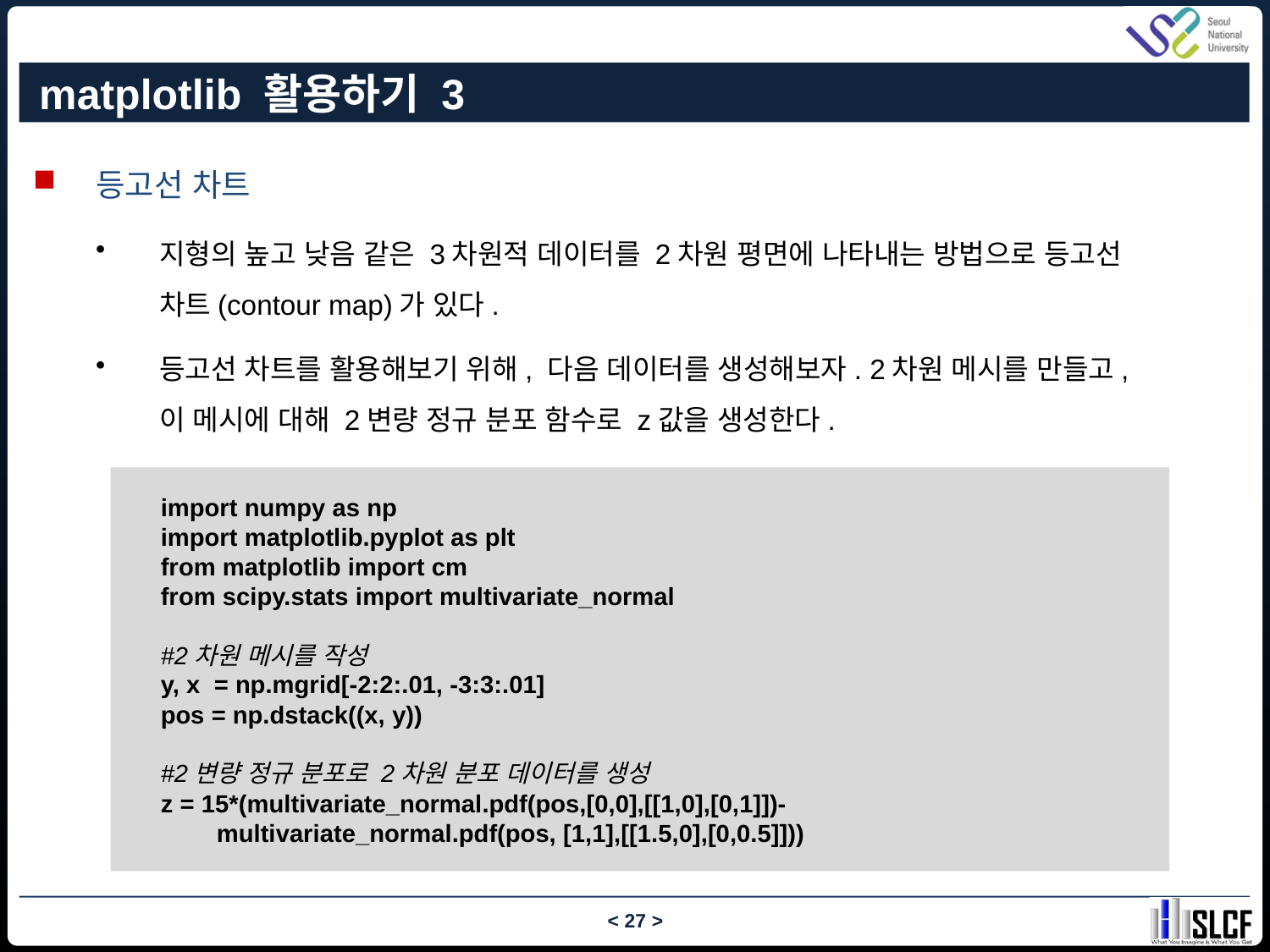

# matplotlib 활용하기 3
등고선 차트
지형의 높고 낮음 같은 3차원적 데이터를 2차원 평면에 나타내는 방법으로 등고선 차트(contour map)가 있다.
등고선 차트를 활용해보기 위해, 다음 데이터를 생성해보자. 2차원 메시를 만들고, 이 메시에 대해 2변량 정규 분포 함수로 z값을 생성한다.

import numpy as np
import matplotlib.pyplot as plt
from matplotlib import cm
from scipy.stats import multivariate_normal
#2차원 메시를 작성
y, x  = np.mgrid[-2:2:.01, -3:3:.01]
pos = np.dstack((x, y))
#2변량 정규 분포로 2차원 분포 데이터를 생성
z = 15*(multivariate_normal.pdf(pos,[0,0],[[1,0],[0,1]])-
        multivariate_normal.pdf(pos, [1,1],[[1.5,0],[0,0.5]]))